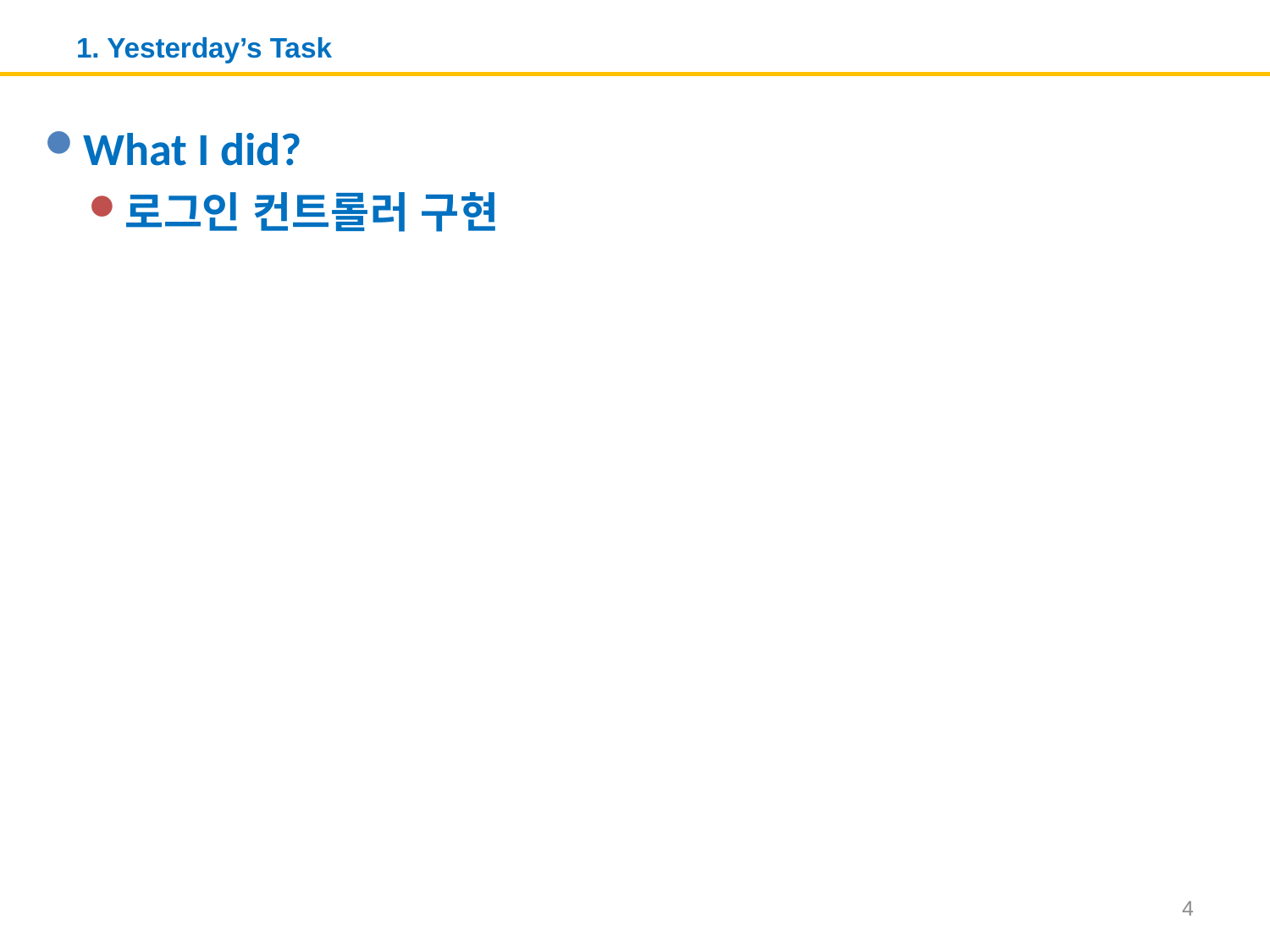

# 1. Yesterday’s Task
What I did?
로그인 컨트롤러 구현

4